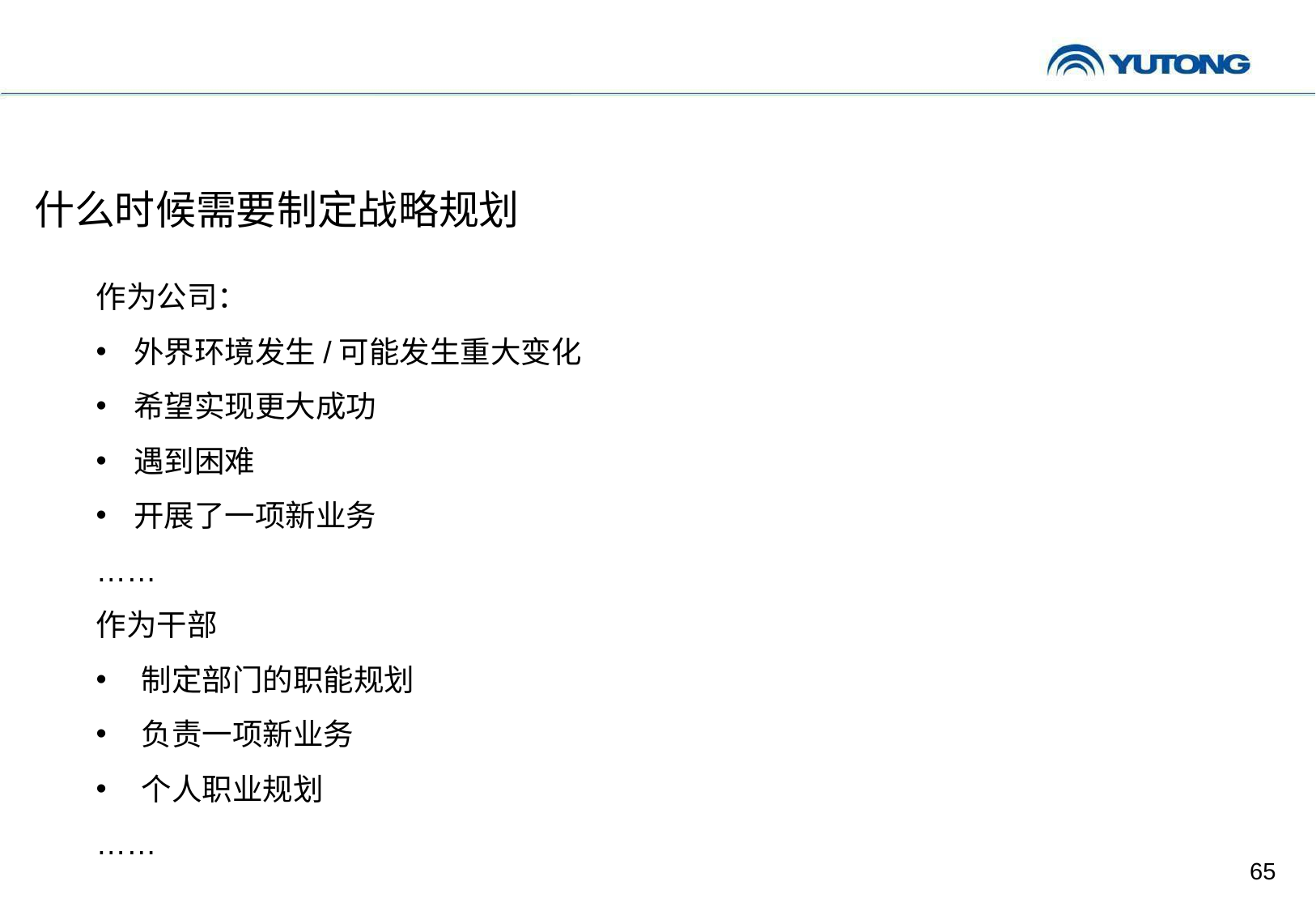

什么时候需要制定战略规划
作为公司：
外界环境发生/可能发生重大变化
希望实现更大成功
遇到困难
开展了一项新业务
……
作为干部
制定部门的职能规划
负责一项新业务
个人职业规划
……
65